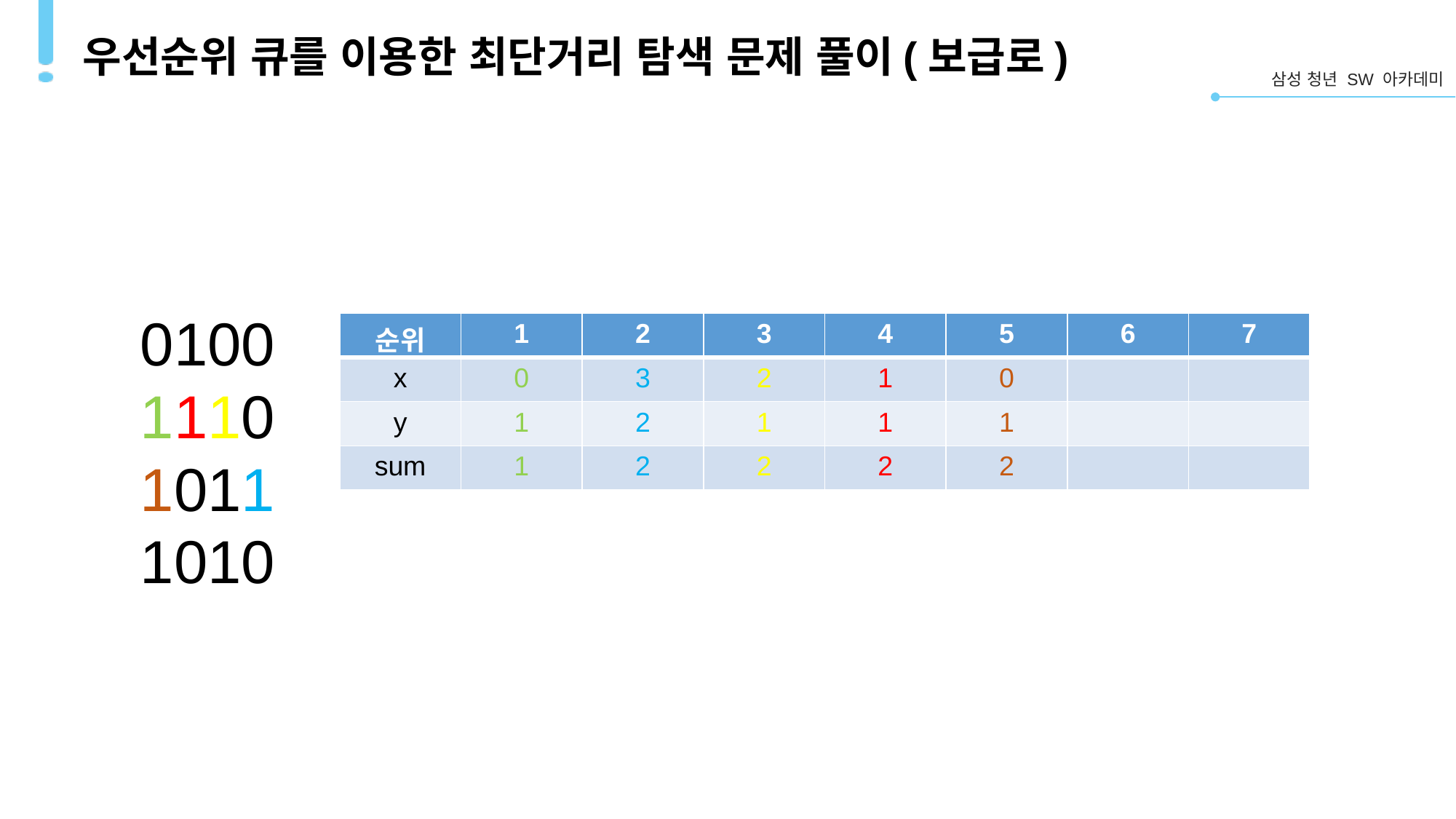

# 우선순위 큐를 이용한 최단거리 탐색 문제 풀이(보급로)
0100
1110
1011
1010
| 순위 | 1 | 2 | 3 | 4 | 5 | 6 | 7 |
| --- | --- | --- | --- | --- | --- | --- | --- |
| x | 0 | 3 | 2 | 1 | 0 |  |  |
| y | 1 | 2 | 1 | 1 | 1 |  |  |
| sum | 1 | 2 | 2 | 2 | 2 |  |  |